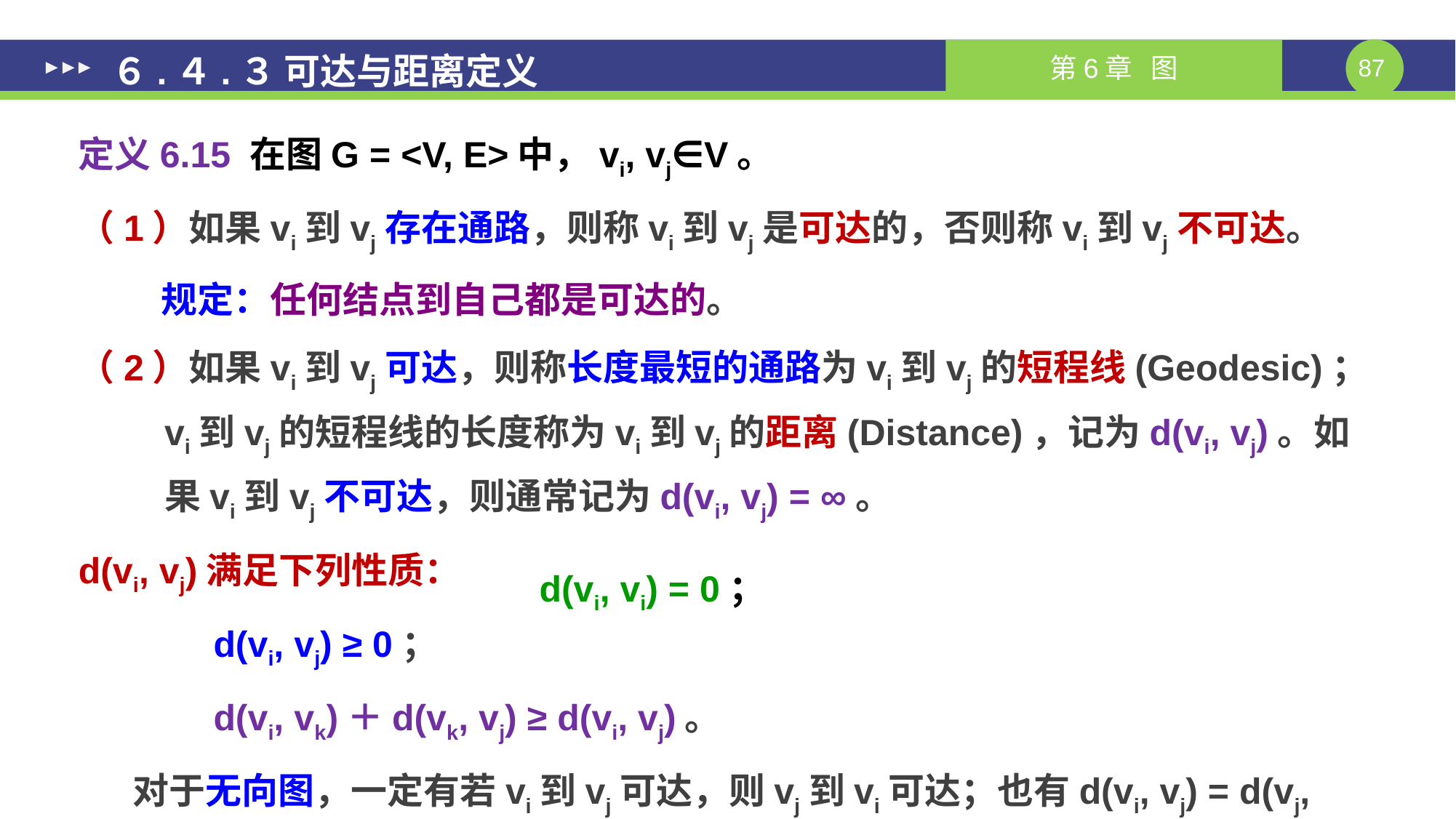

６.４.３ 可达与距离定义
定义6.15 在图G = <V, E>中，vi, vj∈V。
（1）如果vi到vj存在通路，则称vi到vj是可达的，否则称vi到vj不可达。
         规定：任何结点到自己都是可达的。
（2）如果vi到vj可达，则称长度最短的通路为vi到vj的短程线(Geodesic)；vi到vj的短程线的长度称为vi到vj的距离(Distance)，记为d(vi, vj)。如果vi到vj不可达，则通常记为d(vi, vj) = ∞。
d(vi, vj)满足下列性质：
  d(vi, vj) ≥ 0；
  d(vi, vk)＋d(vk, vj) ≥ d(vi, vj)。
对于无向图，一定有若vi到vj可达，则vj到vi可达；也有d(vi, vj) = d(vj, vi)。
对于有向图，vi到vj可达，不一定有vj到vi可达；也不一定有d(vi, vj) = d(vj, vi)。
 d(vi, vi) = 0；